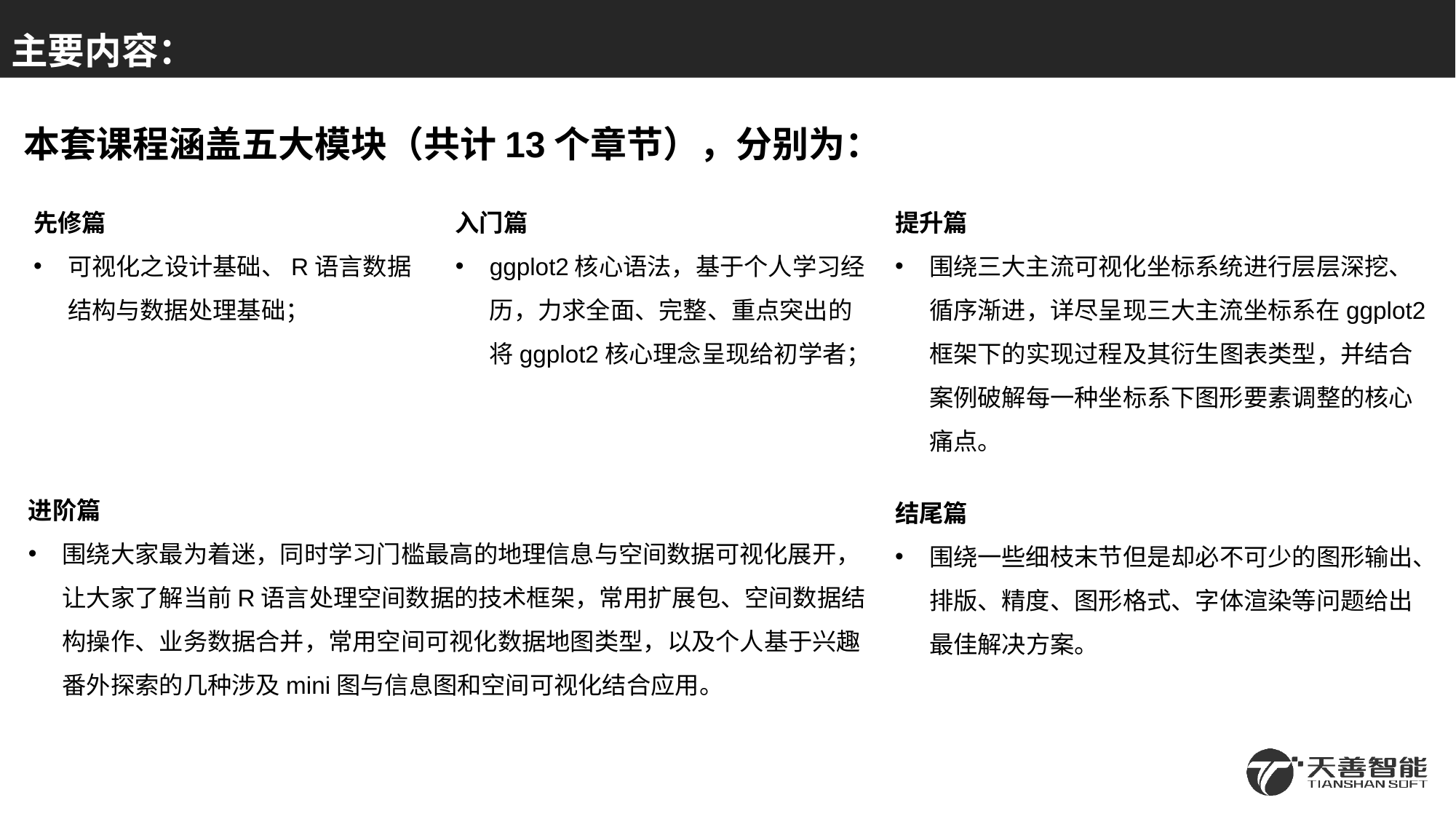

# 主要内容：
本套课程涵盖五大模块（共计13个章节），分别为：
先修篇
可视化之设计基础、R语言数据结构与数据处理基础；
入门篇
ggplot2核心语法，基于个人学习经历，力求全面、完整、重点突出的将ggplot2核心理念呈现给初学者；
提升篇
围绕三大主流可视化坐标系统进行层层深挖、循序渐进，详尽呈现三大主流坐标系在ggplot2框架下的实现过程及其衍生图表类型，并结合案例破解每一种坐标系下图形要素调整的核心痛点。
进阶篇
围绕大家最为着迷，同时学习门槛最高的地理信息与空间数据可视化展开，让大家了解当前R语言处理空间数据的技术框架，常用扩展包、空间数据结构操作、业务数据合并，常用空间可视化数据地图类型，以及个人基于兴趣番外探索的几种涉及mini图与信息图和空间可视化结合应用。
结尾篇
围绕一些细枝末节但是却必不可少的图形输出、排版、精度、图形格式、字体渲染等问题给出最佳解决方案。